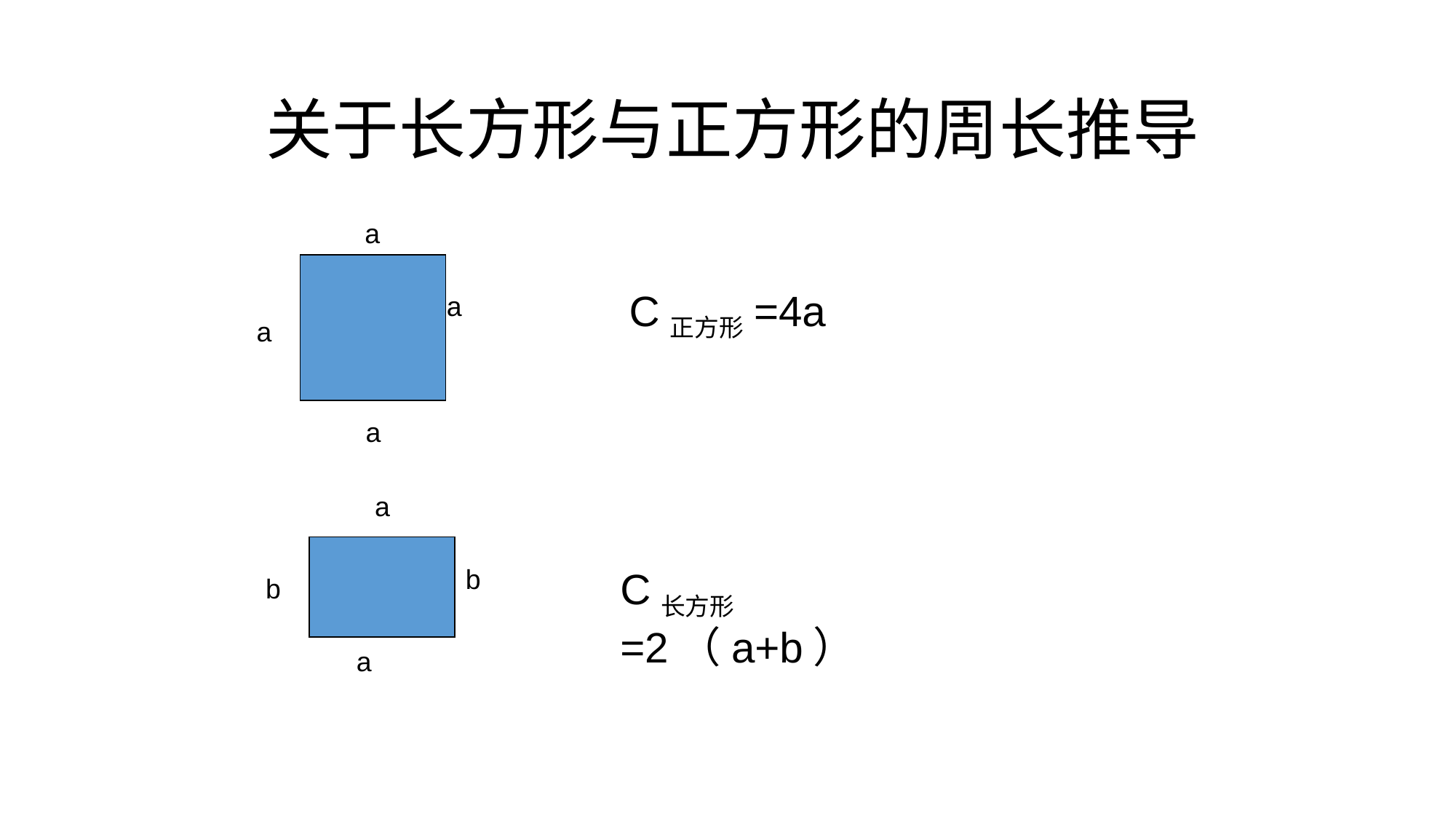

# 关于长方形与正方形的周长推导
a

C正方形=4a

a
a
a
a

b
C长方形=2（a+b）
b
a